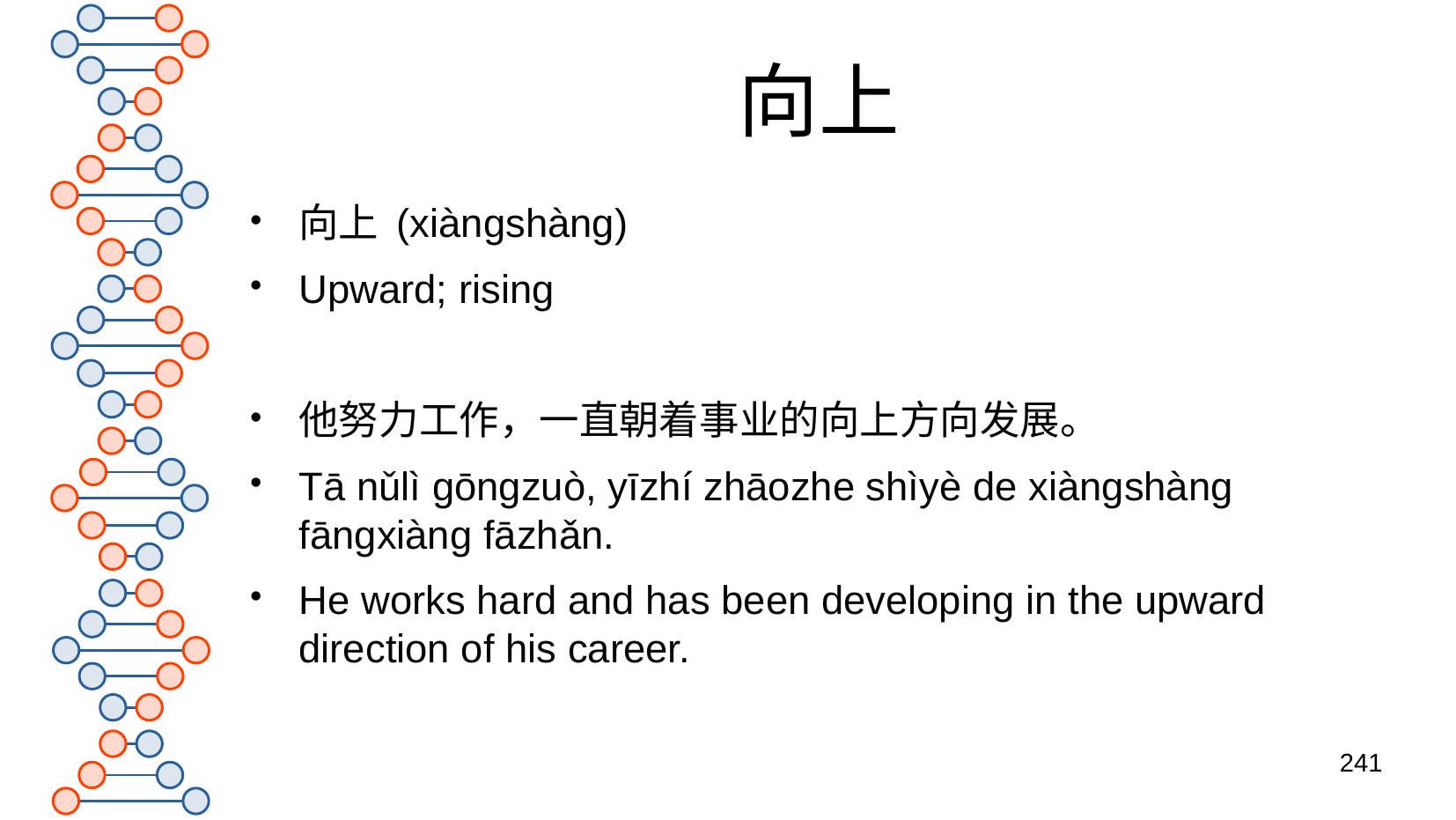

# 向上
向上 (xiàngshàng)
Upward; rising

他努力工作，一直朝着事业的向上方向发展。
Tā nǔlì gōngzuò, yīzhí zhāozhe shìyè de xiàngshàng fāngxiàng fāzhǎn.
He works hard and has been developing in the upward direction of his career.

241